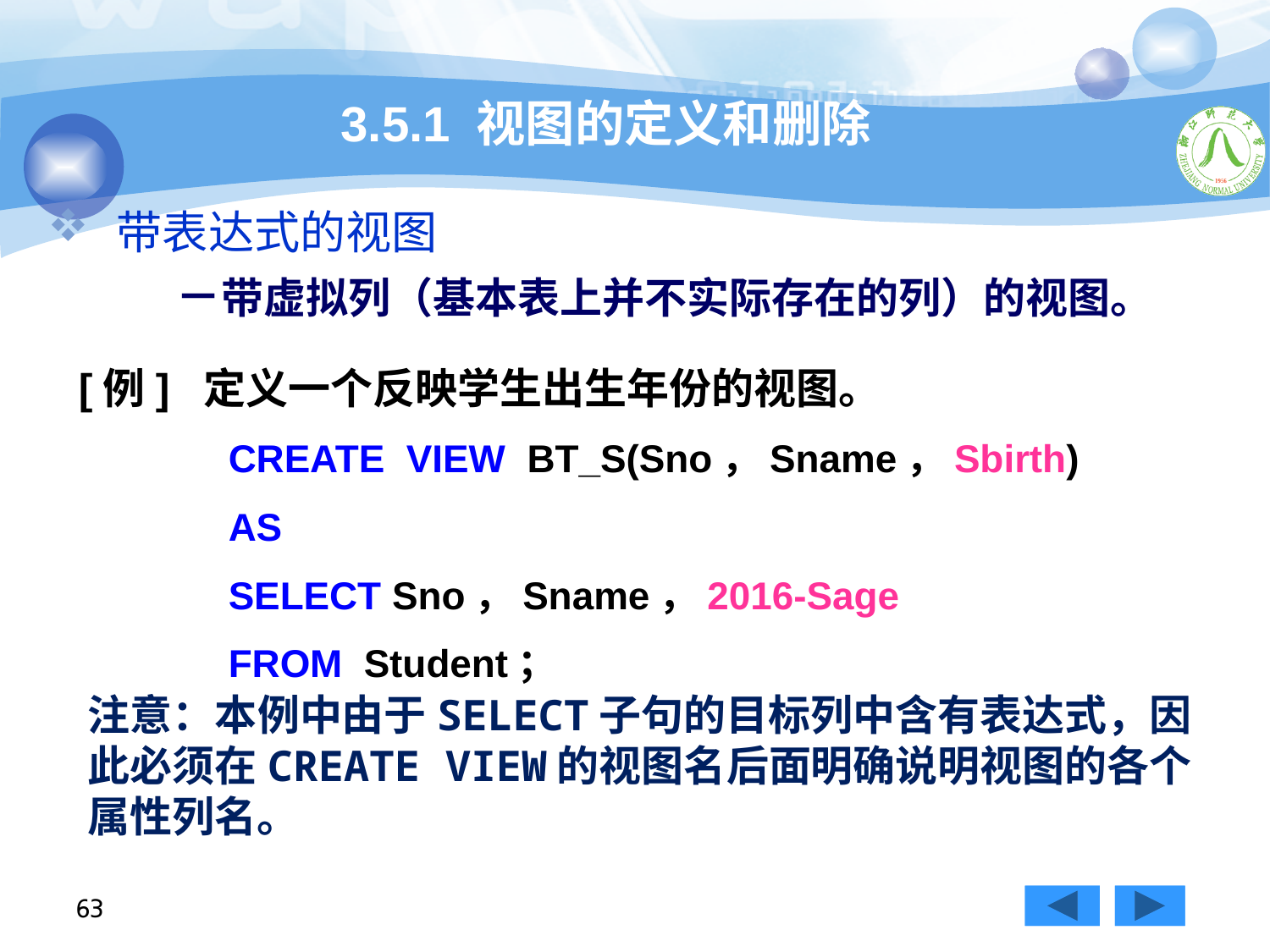

# 3.5.1 视图的定义和删除
 带表达式的视图
－带虚拟列（基本表上并不实际存在的列）的视图。
[例]  定义一个反映学生出生年份的视图。
        CREATE  VIEW  BT_S(Sno，Sname，Sbirth)
        AS
        SELECT Sno，Sname，2016-Sage
        FROM  Student；
注意：本例中由于SELECT子句的目标列中含有表达式，因此必须在CREATE VIEW的视图名后面明确说明视图的各个属性列名。
63